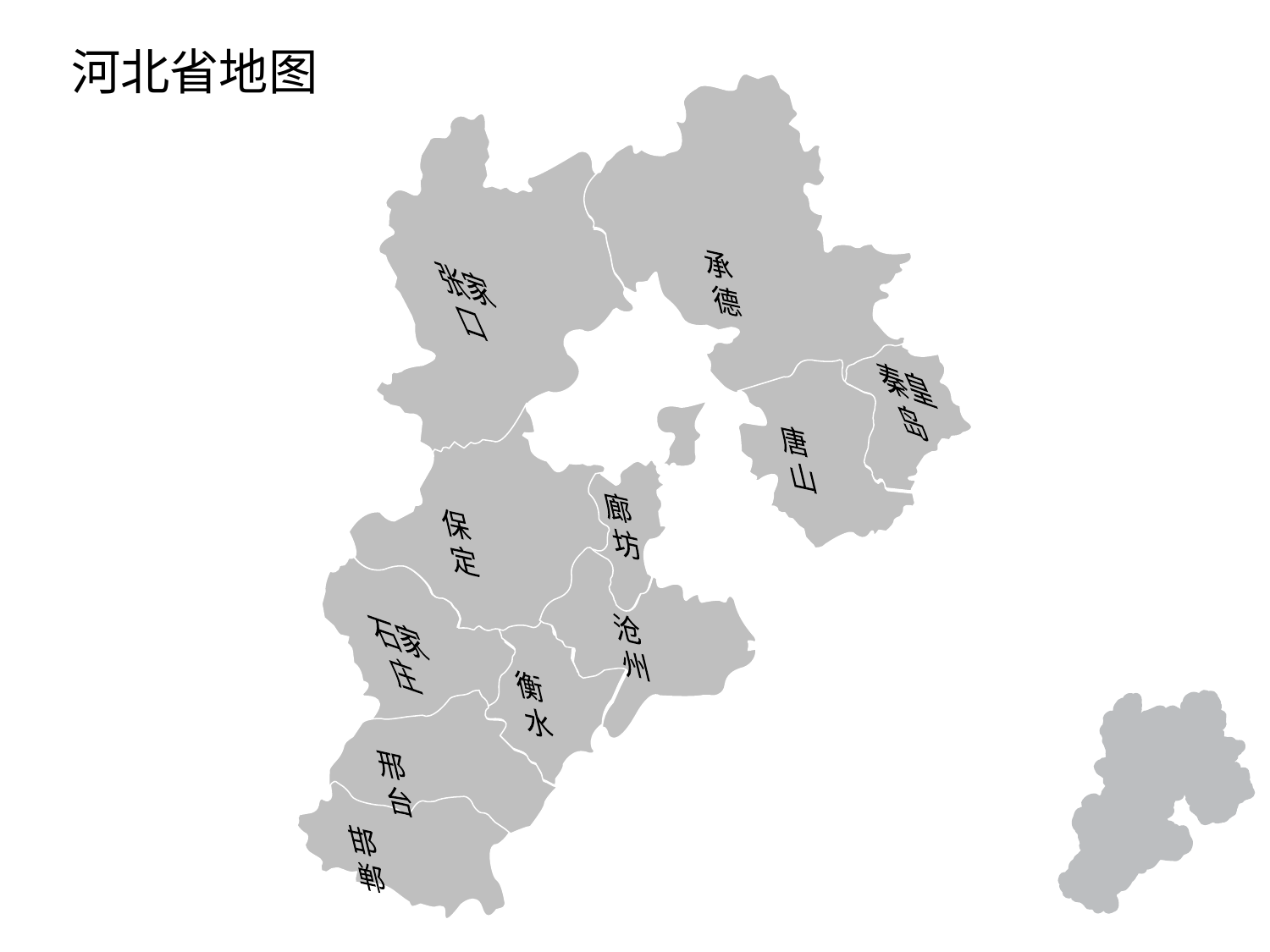

# 河北省地图

承德
张家口

秦皇岛

唐山

廊坊
保定

沧州

石家庄
衡水

邢台

邯郸